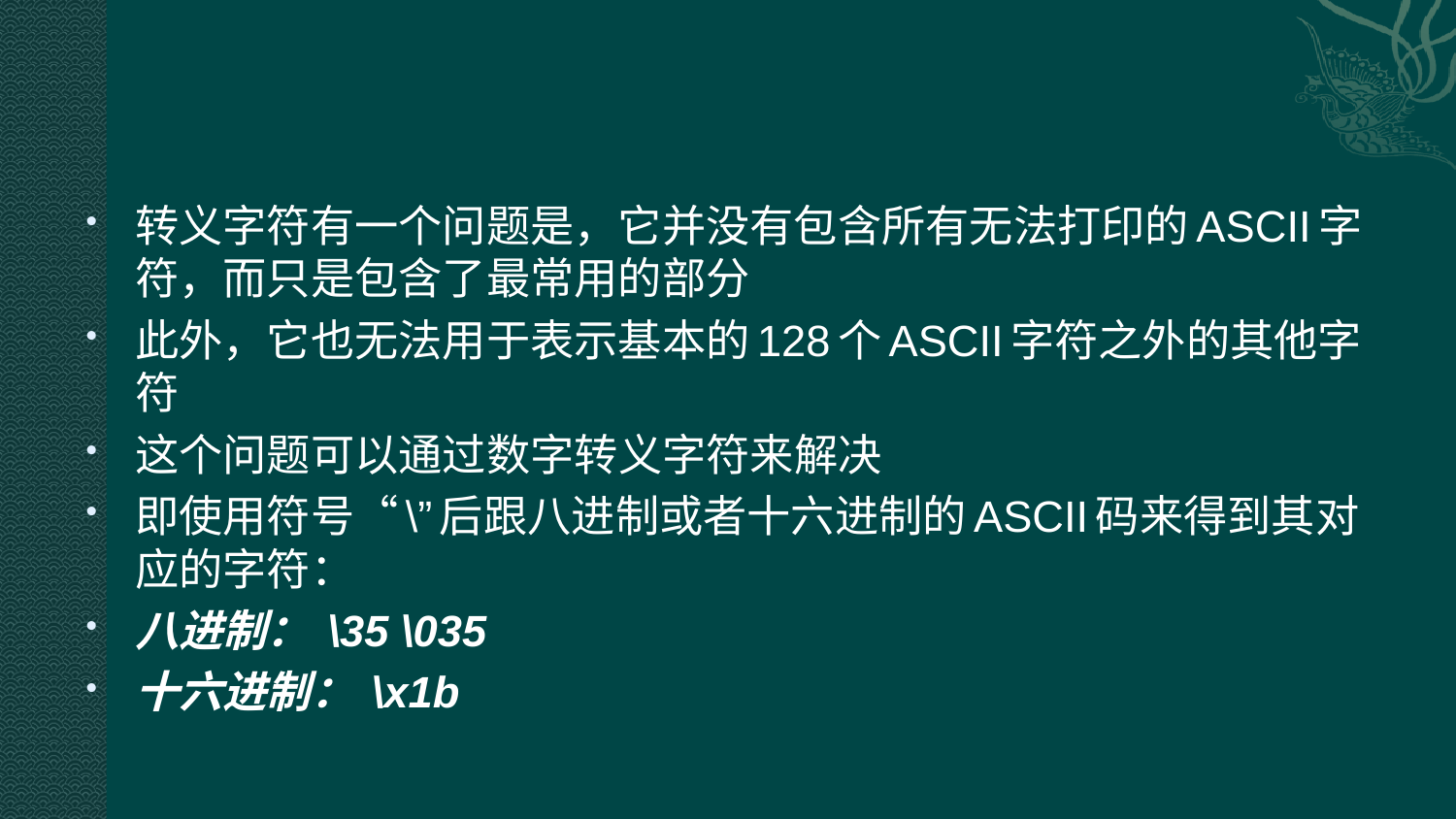

#
转义字符有一个问题是，它并没有包含所有无法打印的ASCII字符，而只是包含了最常用的部分
此外，它也无法用于表示基本的128个ASCII字符之外的其他字符
这个问题可以通过数字转义字符来解决
即使用符号“\”后跟八进制或者十六进制的ASCII码来得到其对应的字符：
八进制： \35 \035
十六进制： \x1b